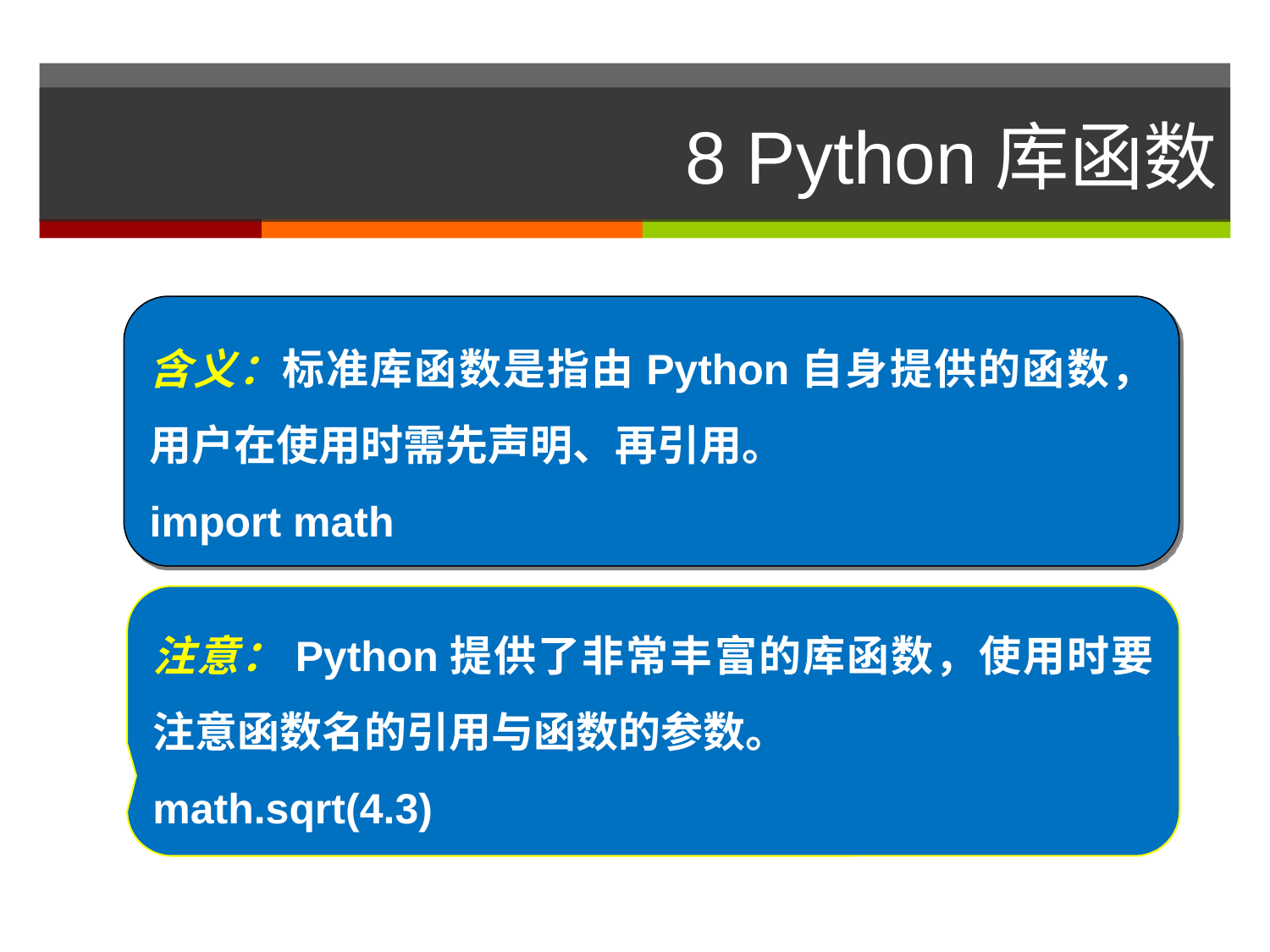

# 8 Python库函数
含义：标准库函数是指由Python自身提供的函数，用户在使用时需先声明、再引用。
import math

注意：Python提供了非常丰富的库函数，使用时要注意函数名的引用与函数的参数。
math.sqrt(4.3)